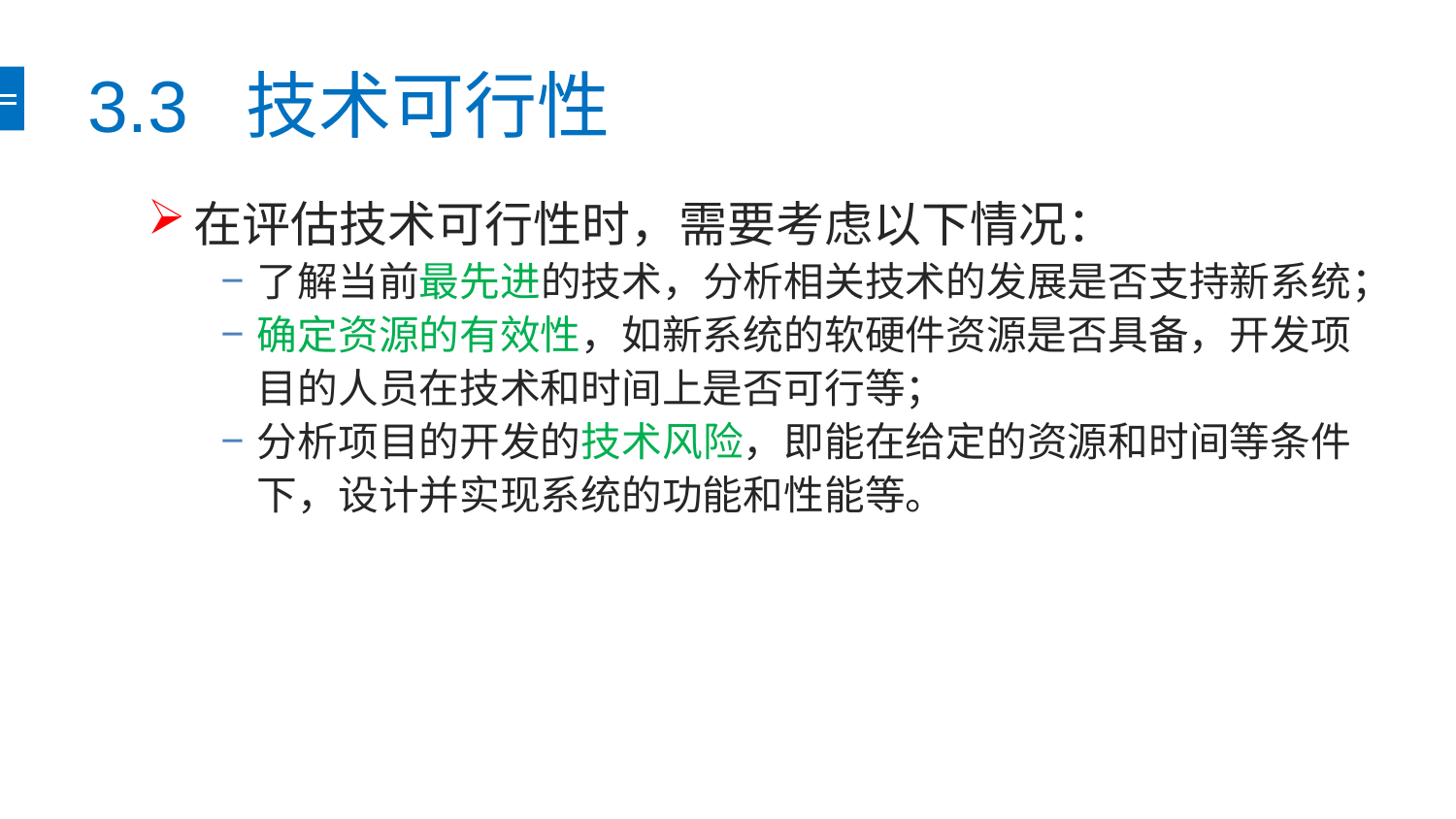

# 3.3  技术可行性
在评估技术可行性时，需要考虑以下情况：
了解当前最先进的技术，分析相关技术的发展是否支持新系统；
确定资源的有效性，如新系统的软硬件资源是否具备，开发项目的人员在技术和时间上是否可行等；
分析项目的开发的技术风险，即能在给定的资源和时间等条件下，设计并实现系统的功能和性能等。